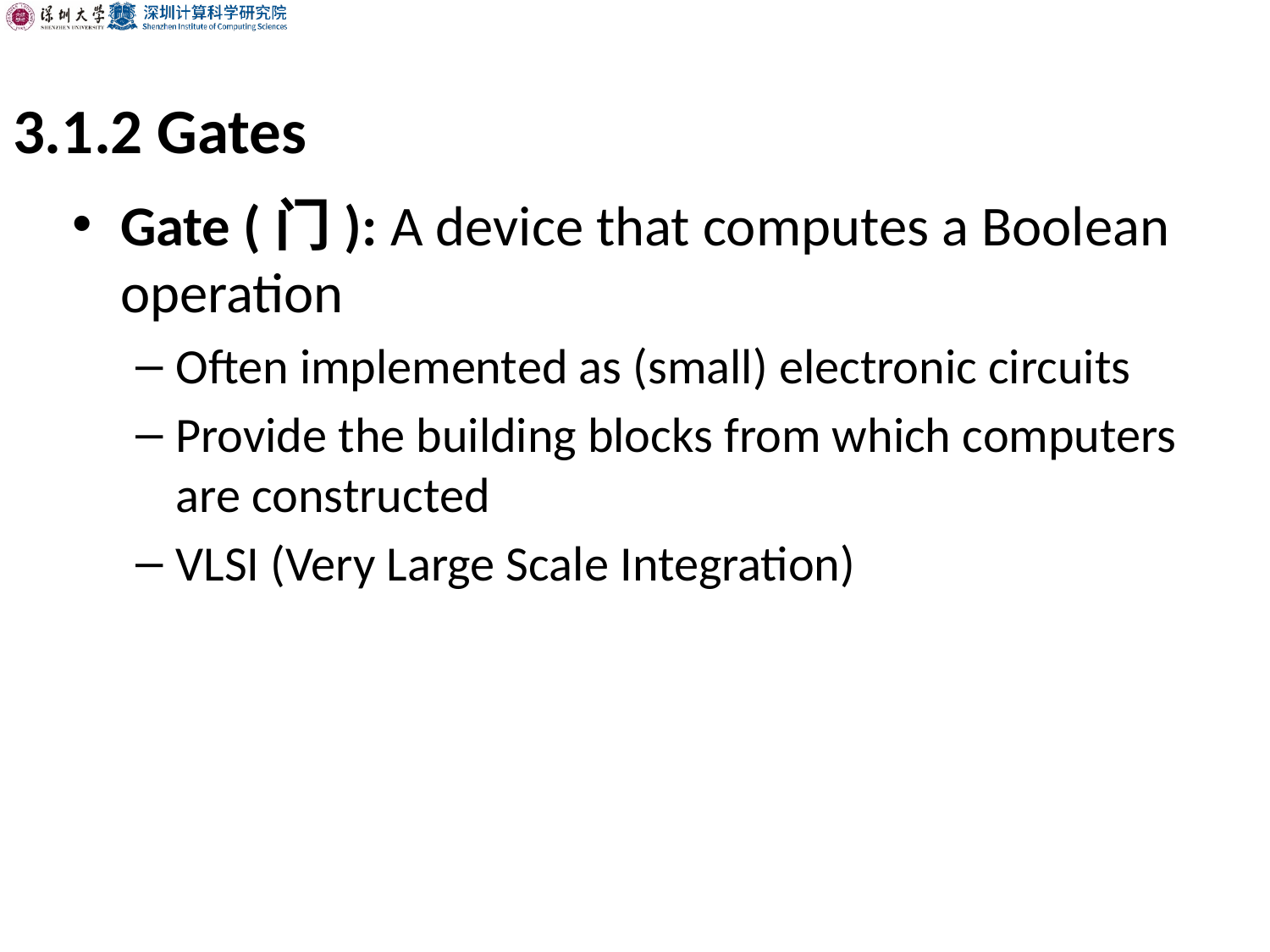

# 3.1.2 Gates
Gate (门): A device that computes a Boolean operation
Often implemented as (small) electronic circuits
Provide the building blocks from which computers are constructed
VLSI (Very Large Scale Integration)